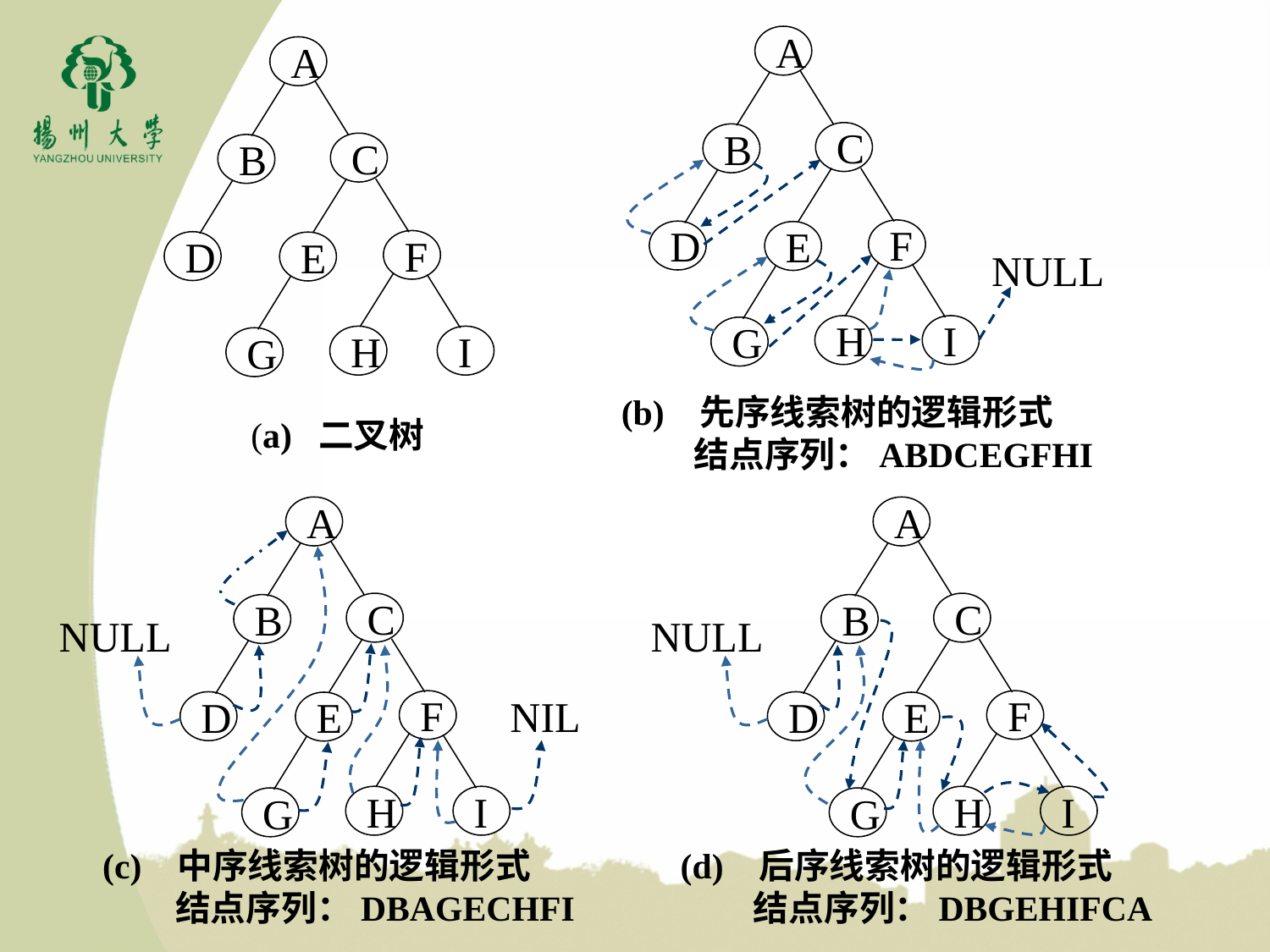

A

C
B

F
D
E

H
I
G

NULL

A

C
B

F
D
E

H
I
G
(b)   先序线索树的逻辑形式
        结点序列：ABDCEGFHI
(a)  二叉树
A

C
B

F
D
E

H
I
G

NULL

NIL

A

C
B

F
D
E

H
I
G
NULL

(c)   中序线索树的逻辑形式
        结点序列：DBAGECHFI
(d)   后序线索树的逻辑形式
        结点序列：DBGEHIFCA